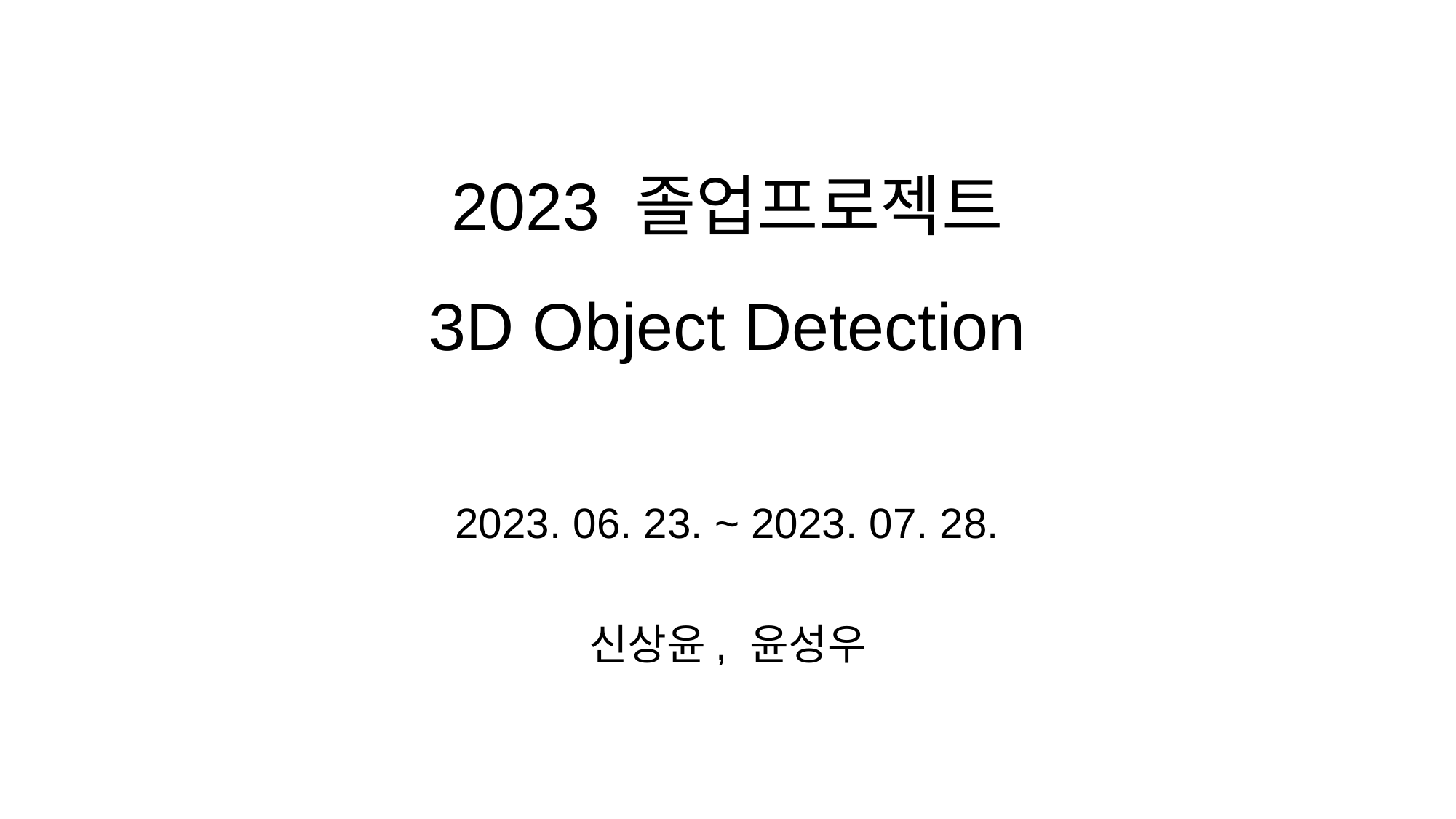

# 2023 졸업프로젝트 3D Object Detection
2023. 06. 23. ~ 2023. 07. 28.

신상윤, 윤성우